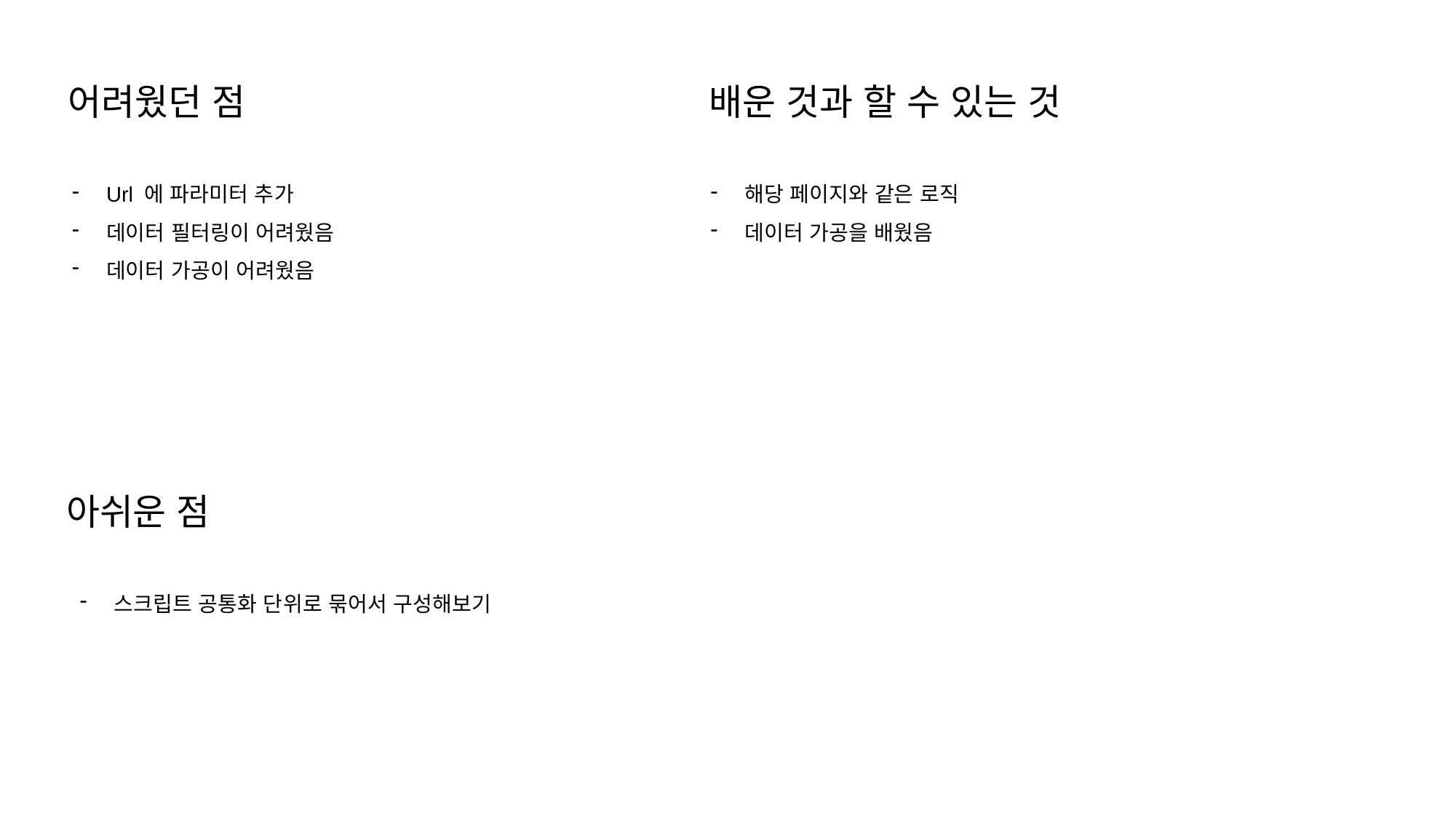

어려웠던 점
배운 것과 할 수 있는 것
Url 에 파라미터 추가
데이터 필터링이 어려웠음
데이터 가공이 어려웠음
해당 페이지와 같은 로직
데이터 가공을 배웠음
아쉬운 점
스크립트 공통화 단위로 묶어서 구성해보기